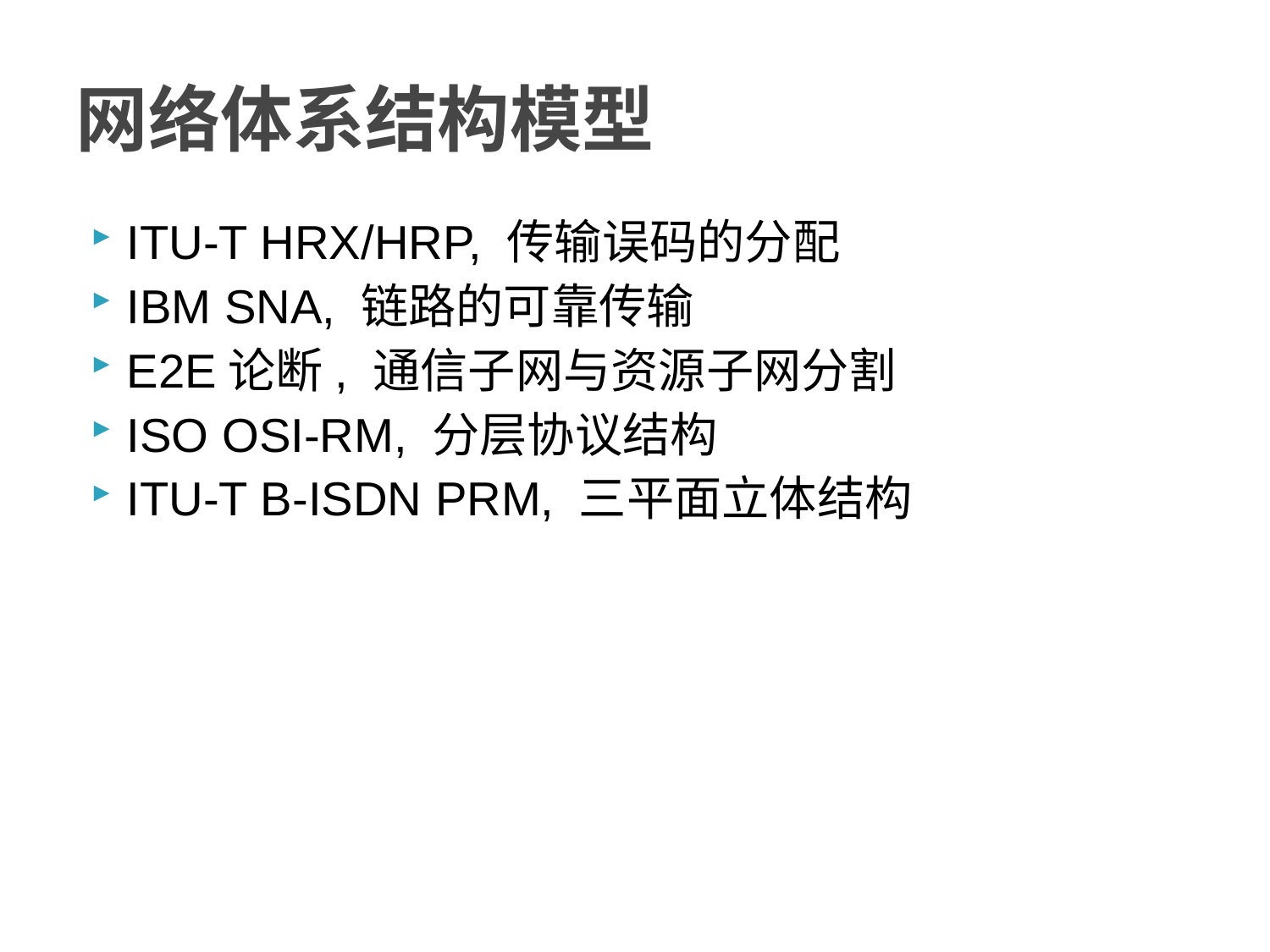

# 网络体系结构模型
ITU-T HRX/HRP, 传输误码的分配
IBM SNA, 链路的可靠传输
E2E论断, 通信子网与资源子网分割
ISO OSI-RM, 分层协议结构
ITU-T B-ISDN PRM, 三平面立体结构